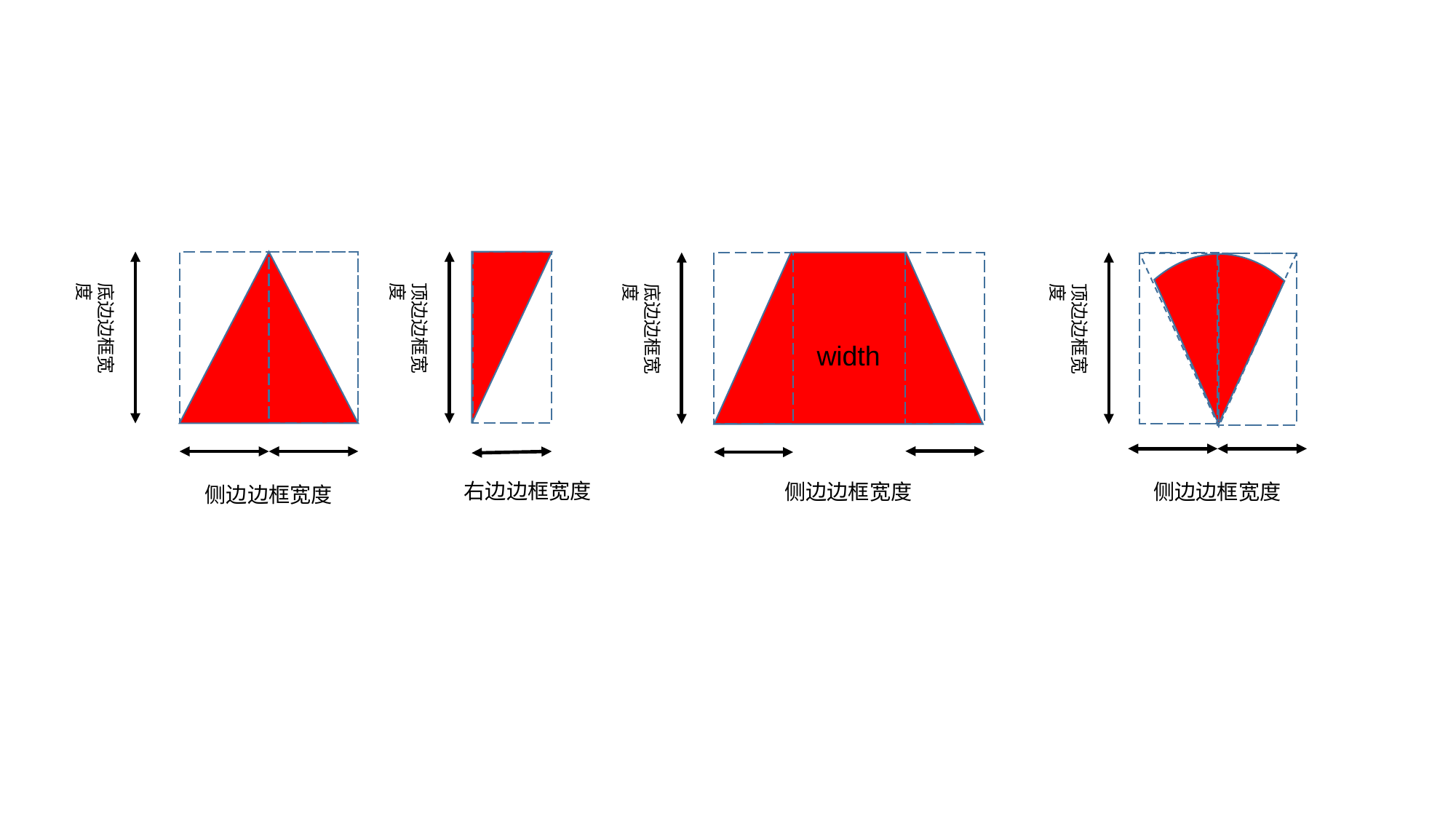

width

顶边边框宽度
底边边框宽度
顶边边框宽度
底边边框宽度

右边边框宽度
侧边边框宽度
侧边边框宽度
侧边边框宽度